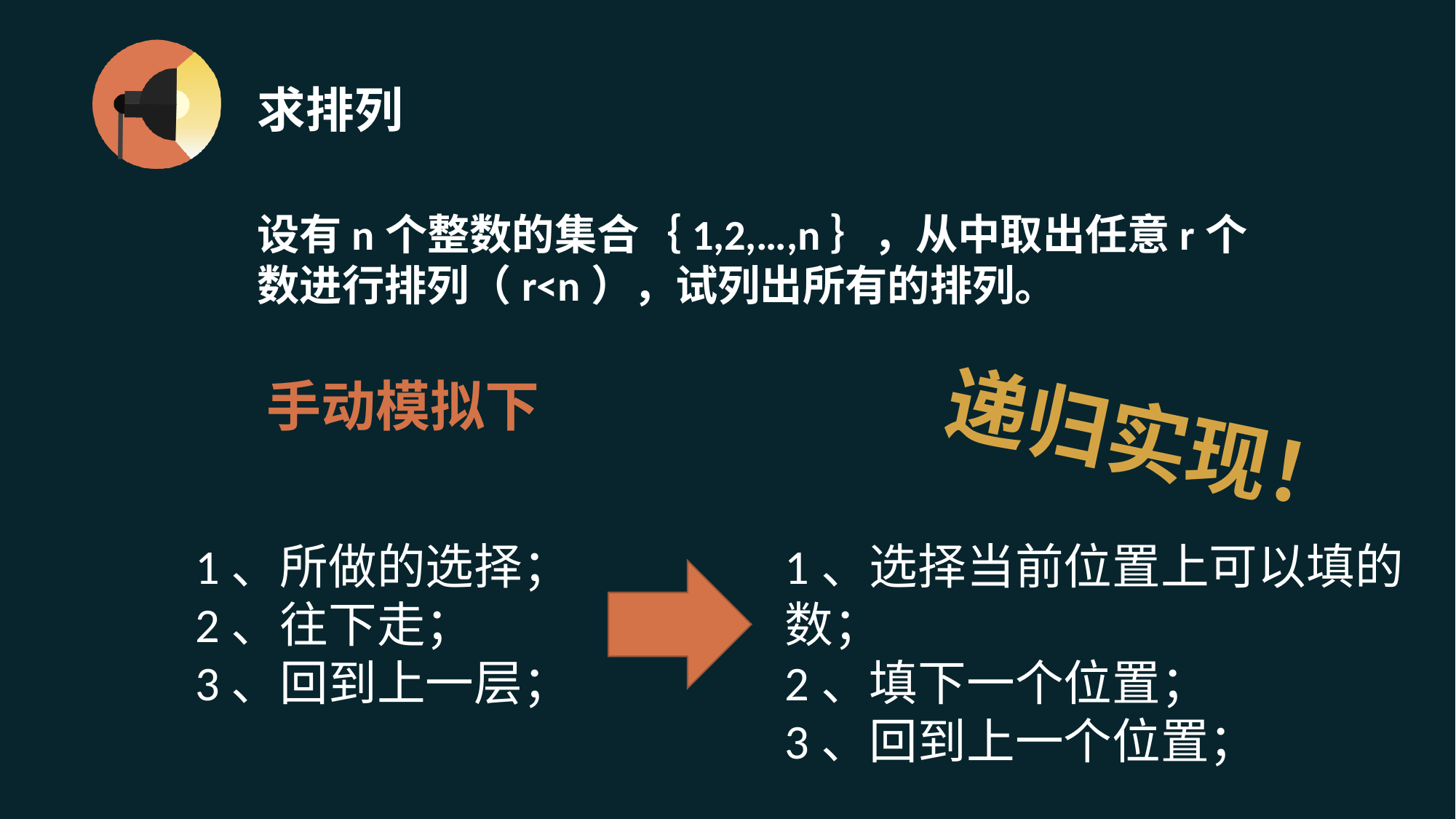

# 求排列
设有n个整数的集合｛1,2,…,n｝，从中取出任意r个数进行排列（r<n），试列出所有的排列。
手动模拟下
递归实现！
1、所做的选择；
2、往下走；
3、回到上一层；
1、选择当前位置上可以填的数；
2、填下一个位置；
3、回到上一个位置；